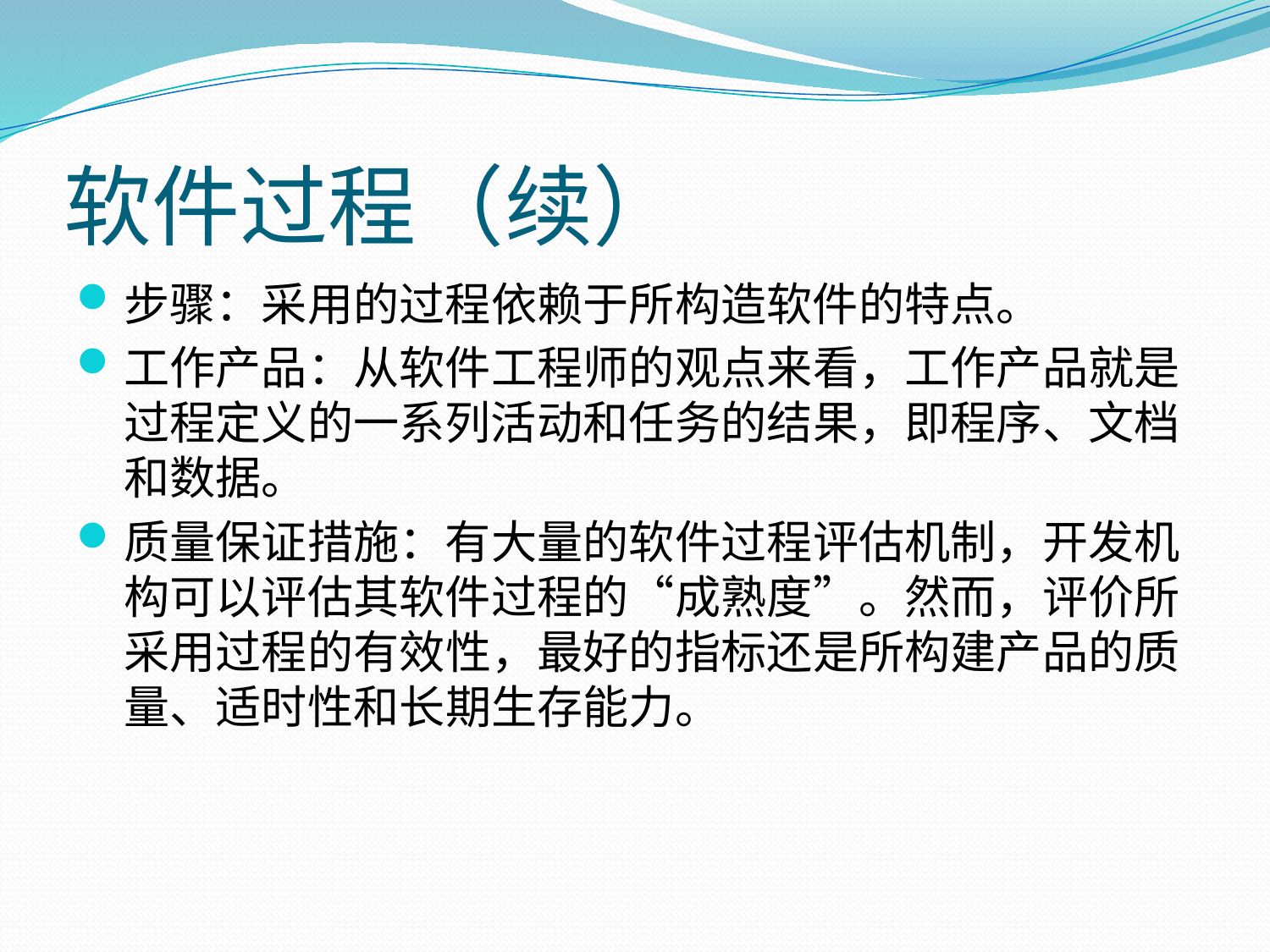

# 软件过程（续）
步骤：采用的过程依赖于所构造软件的特点。
工作产品：从软件工程师的观点来看，工作产品就是过程定义的一系列活动和任务的结果，即程序、文档和数据。
质量保证措施：有大量的软件过程评估机制，开发机构可以评估其软件过程的“成熟度”。然而，评价所采用过程的有效性，最好的指标还是所构建产品的质量、适时性和长期生存能力。